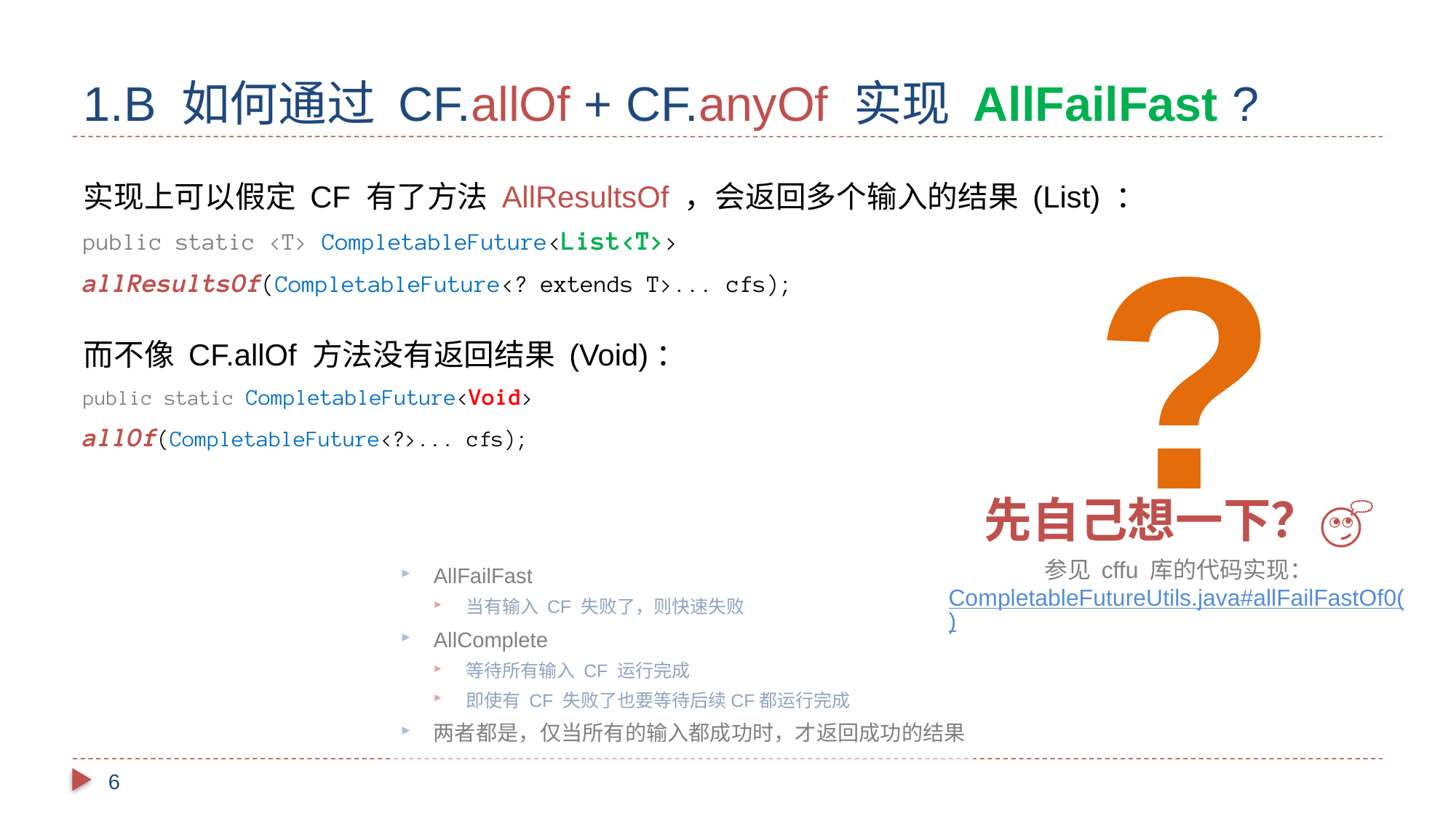

# 1.B 如何通过 CF.allOf + CF.anyOf 实现 AllFailFast ?
实现上可以假定 CF 有了方法 AllResultsOf ，会返回多个输入的结果 (List) ：
public static <T> CompletableFuture<List<T>>
allResultsOf(CompletableFuture<? extends T>... cfs);

而不像 CF.allOf 方法没有返回结果 (Void)：
public static CompletableFuture<Void>
allOf(CompletableFuture<?>... cfs);

?
先自己想一下？🤔
参见 cffu 库的代码实现：
CompletableFutureUtils.java#allFailFastOf0()

AllFailFast
当有输入 CF 失败了，则快速失败
AllComplete
等待所有输入 CF 运行完成
即使有 CF 失败了也要等待后续CF都运行完成
两者都是，仅当所有的输入都成功时，才返回成功的结果
6